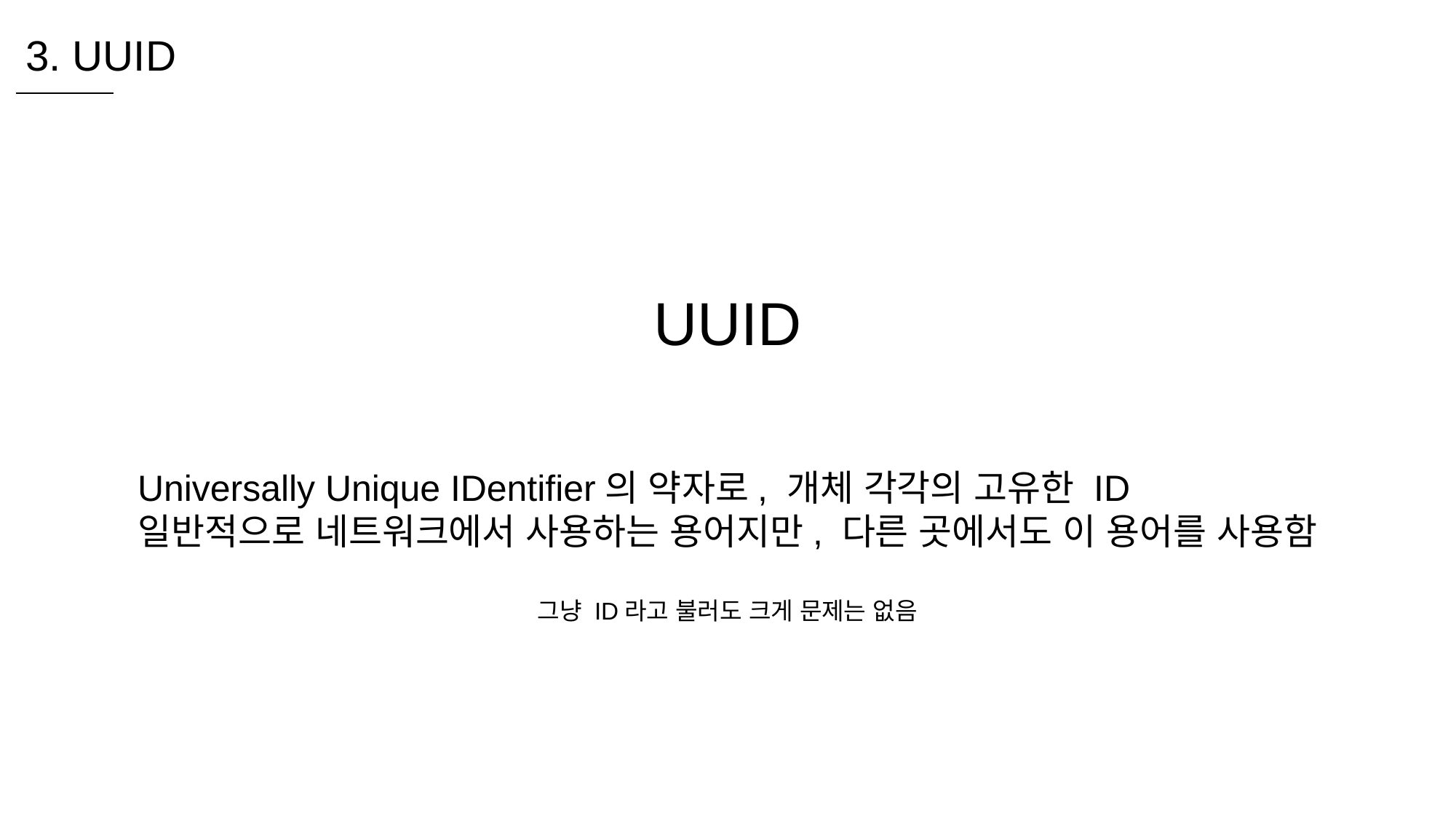

3. UUID
UUID
Universally Unique IDentifier의 약자로, 개체 각각의 고유한 ID
일반적으로 네트워크에서 사용하는 용어지만, 다른 곳에서도 이 용어를 사용함

그냥 ID라고 불러도 크게 문제는 없음